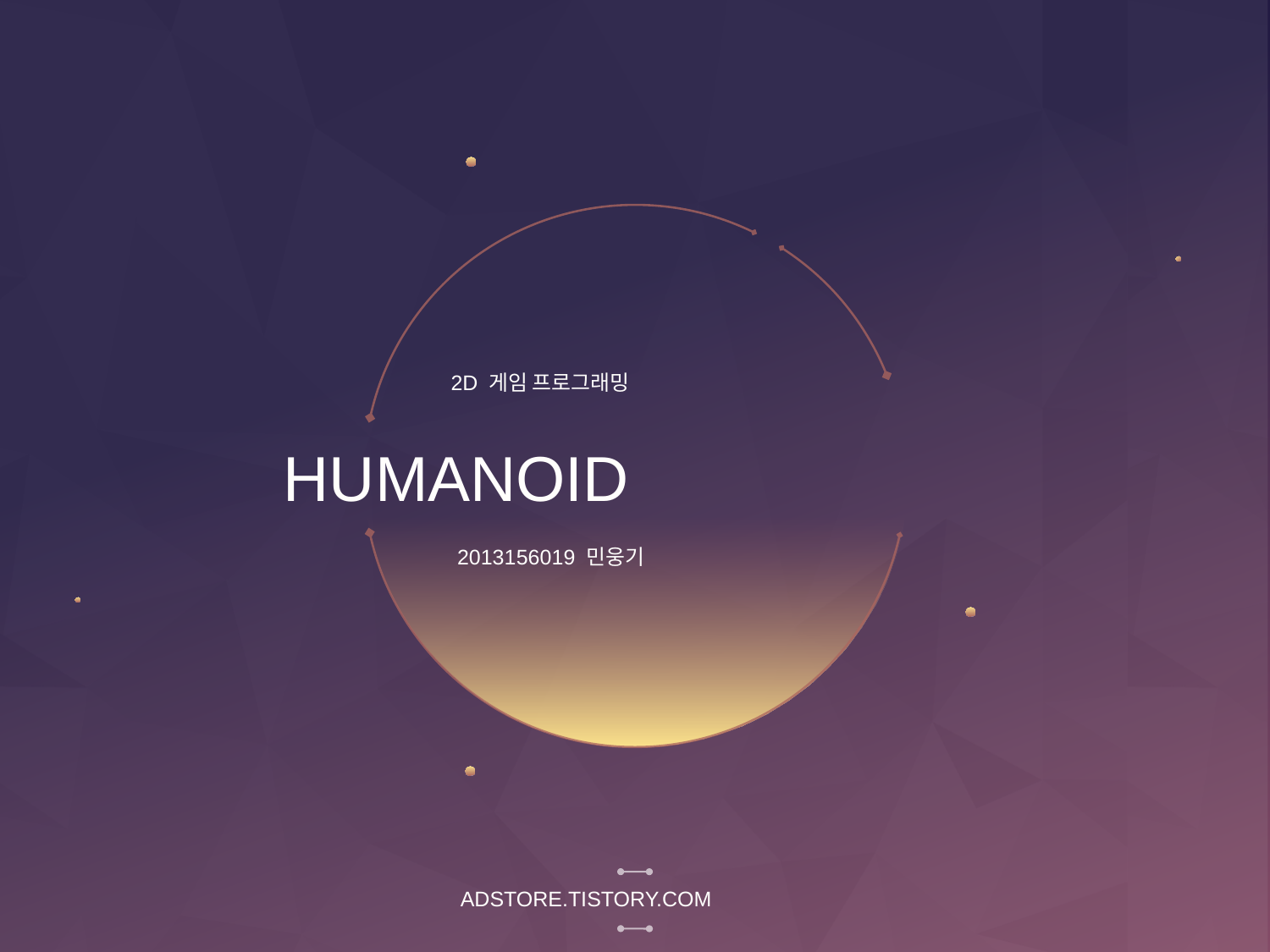

2D 게임 프로그래밍
# HUMANOID
2013156019 민웅기
ADSTORE.TISTORY.COM